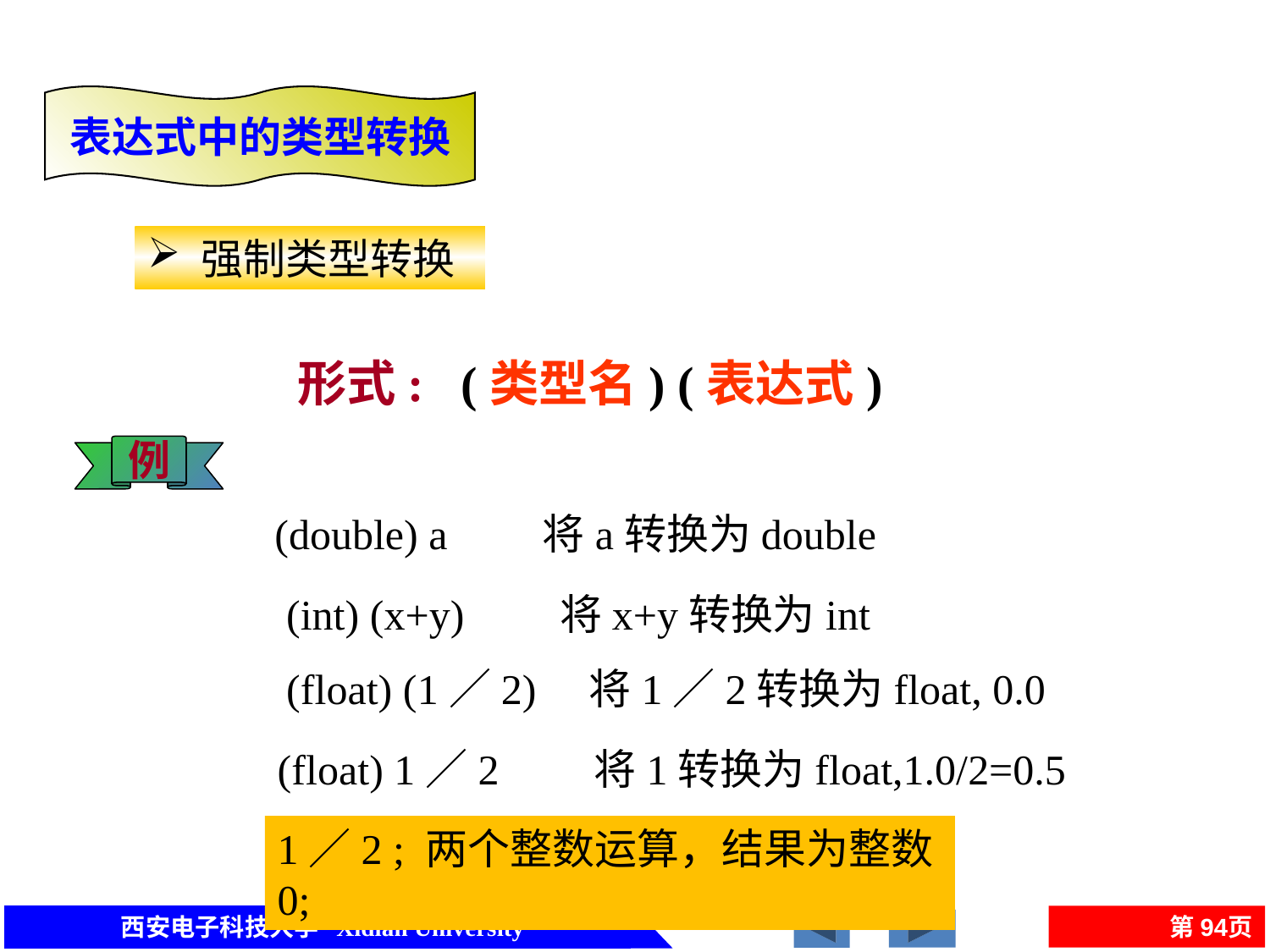

表达式中的类型转换
 强制类型转换
形式:   (类型名) (表达式)
例
　　　(double) a        将a转换为double
(int) (x+y)        将x+y转换为int
(float) (1／2)    将1／2转换为float, 0.0
(float) 1／2        将1转换为float,1.0/2=0.5
1／2 ; 两个整数运算，结果为整数0;